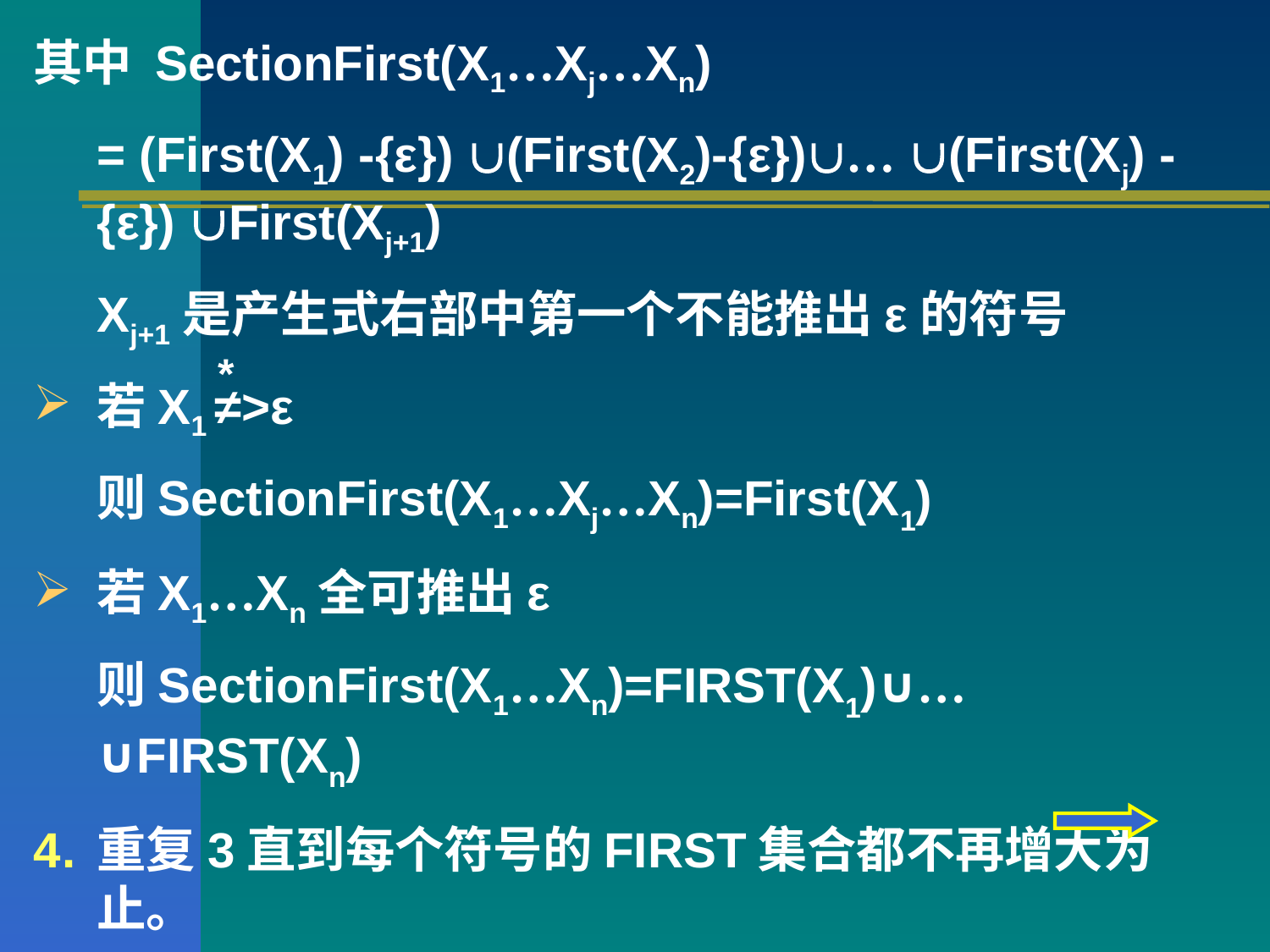

其中 SectionFirst(X1…Xj…Xn)
	= (First(X1) -{ε}) ∪(First(X2)-{ε})∪… ∪(First(Xj) -{ε}) ∪First(Xj+1)
	Xj+1是产生式右部中第一个不能推出ε的符号
若X1 ≠>ε
	则SectionFirst(X1…Xj…Xn)=First(X1)
若X1…Xn全可推出ε
	则SectionFirst(X1…Xn)=FIRST(X1)∪…∪FIRST(Xn)
重复3直到每个符号的FIRST集合都不再增大为止。
*